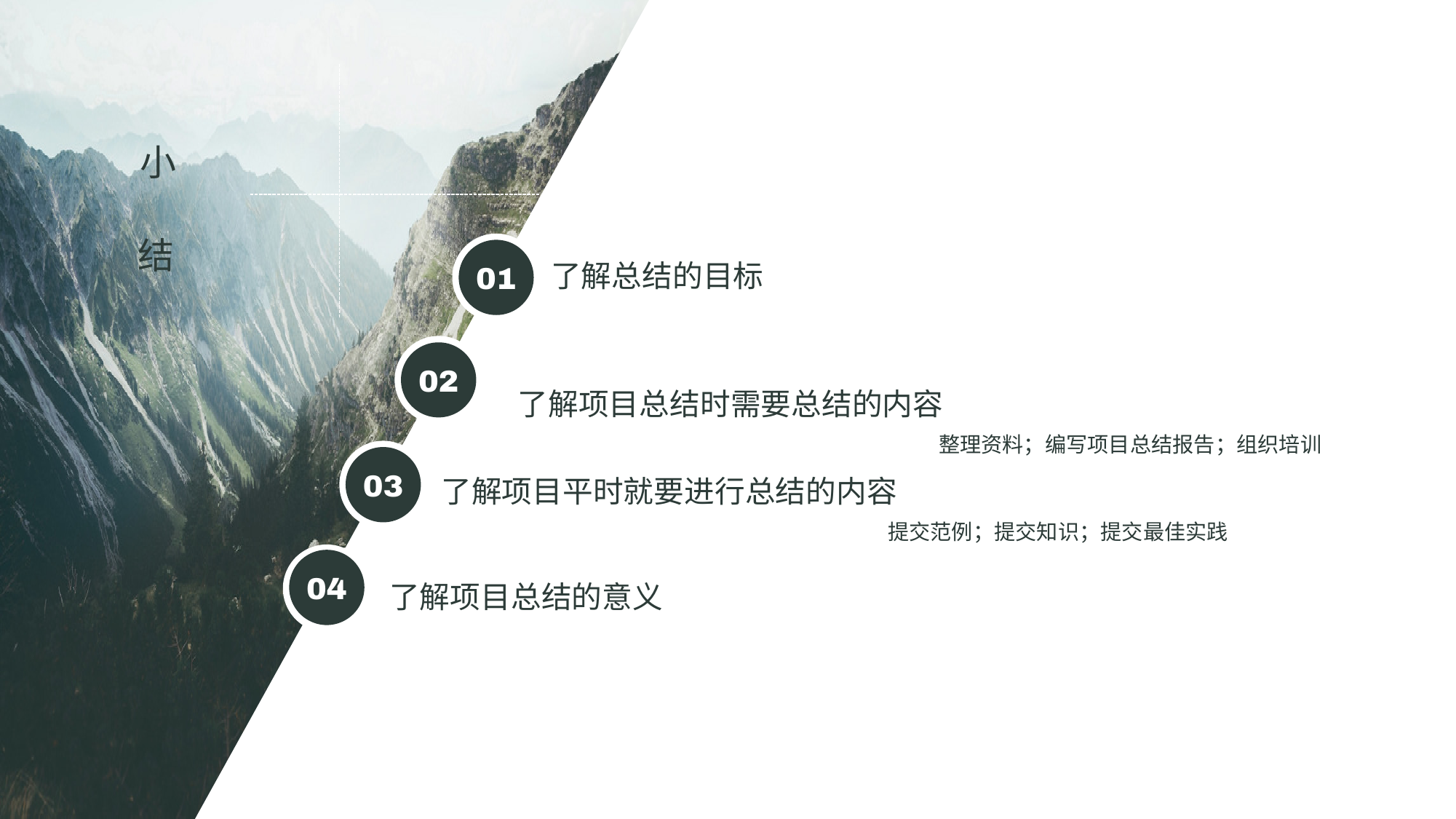

小
结

01
了解总结的目标

02
了解项目总结时需要总结的内容
整理资料；编写项目总结报告；组织培训

03
了解项目平时就要进行总结的内容
提交范例；提交知识；提交最佳实践

04
了解项目总结的意义